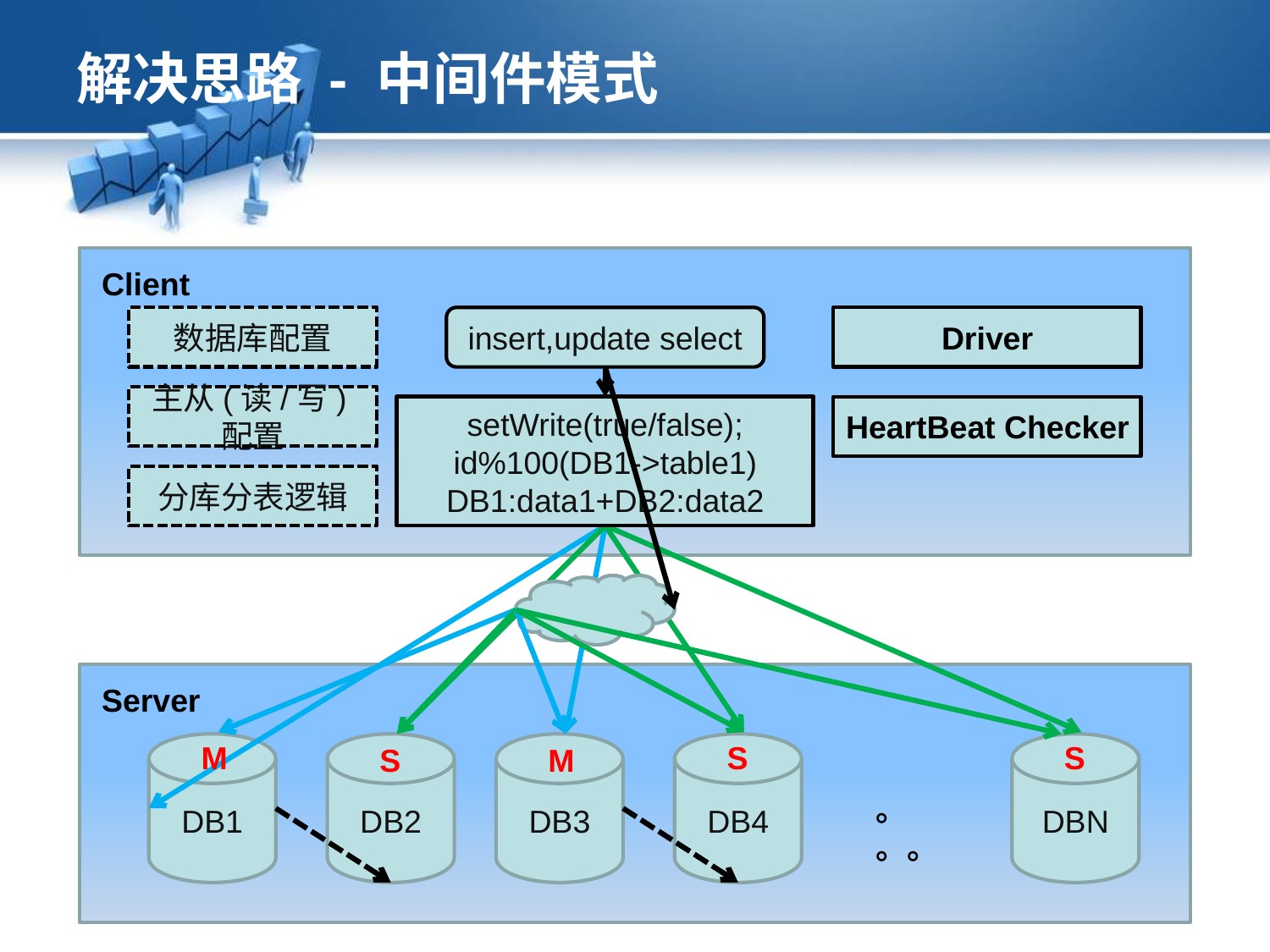

# 解决思路 - 中间件模式

Client
数据库配置
insert,update select
Driver
主从(读/写)配置
setWrite(true/false);
id%100(DB1->table1)
DB1:data1+DB2:data2
HeartBeat Checker
分库分表逻辑

Server
M
S
S
DB1
DB2
S
DB3
M
DB4
DBN
。。。